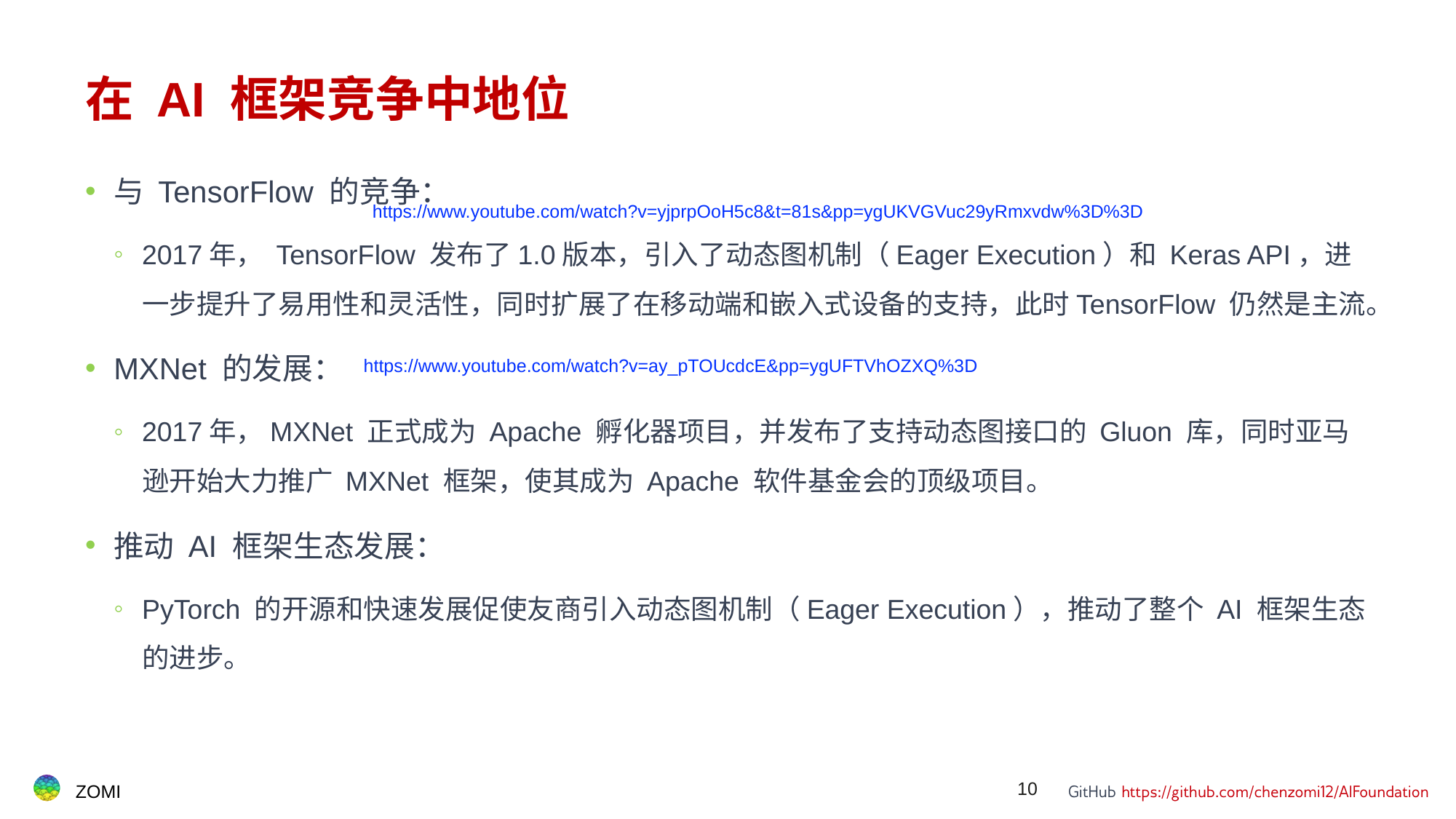

# 在 AI 框架竞争中地位
与 TensorFlow 的竞争：
2017年， TensorFlow 发布了1.0版本，引入了动态图机制（Eager Execution）和 Keras API，进一步提升了易用性和灵活性，同时扩展了在移动端和嵌入式设备的支持，此时TensorFlow 仍然是主流。
MXNet 的发展：
2017年，MXNet 正式成为 Apache 孵化器项目，并发布了支持动态图接口的 Gluon 库，同时亚马逊开始大力推广 MXNet 框架，使其成为 Apache 软件基金会的顶级项目。
推动 AI 框架生态发展：
PyTorch 的开源和快速发展促使友商引入动态图机制（Eager Execution），推动了整个 AI 框架生态的进步。
https://www.youtube.com/watch?v=yjprpOoH5c8&t=81s&pp=ygUKVGVuc29yRmxvdw%3D%3D
https://www.youtube.com/watch?v=ay_pTOUcdcE&pp=ygUFTVhOZXQ%3D